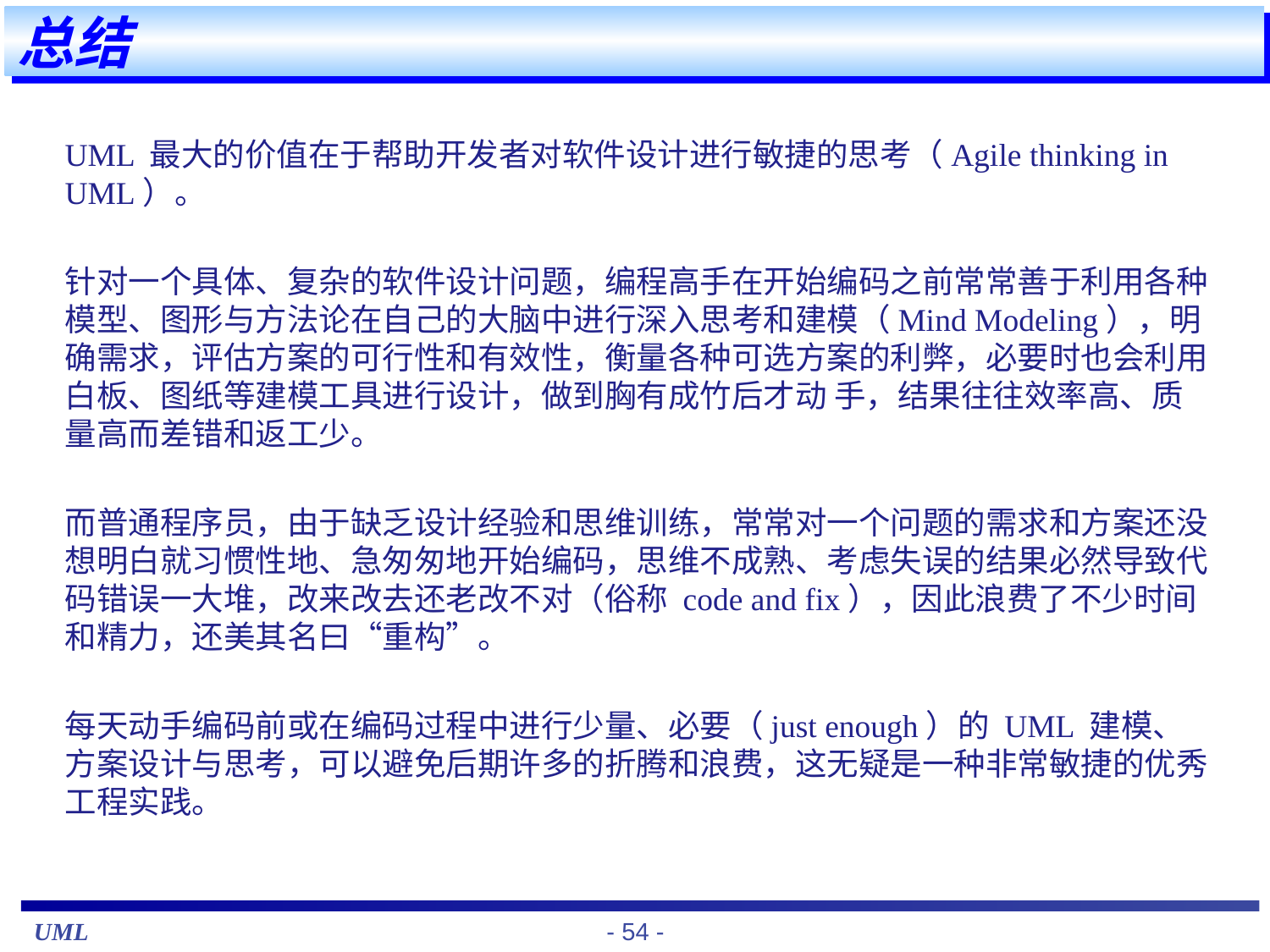

# 总结
UML 最大的价值在于帮助开发者对软件设计进行敏捷的思考（Agile thinking in UML）。

	针对一个具体、复杂的软件设计问题，编程高手在开始编码之前常常善于利用各种模型、图形与方法论在自己的大脑中进行深入思考和建模（Mind Modeling），明确需求，评估方案的可行性和有效性，衡量各种可选方案的利弊，必要时也会利用白板、图纸等建模工具进行设计，做到胸有成竹后才动 手，结果往往效率高、质量高而差错和返工少。

	而普通程序员，由于缺乏设计经验和思维训练，常常对一个问题的需求和方案还没想明白就习惯性地、急匆匆地开始编码，思维不成熟、考虑失误的结果必然导致代码错误一大堆，改来改去还老改不对（俗称 code and fix），因此浪费了不少时间和精力，还美其名曰“重构”。

	每天动手编码前或在编码过程中进行少量、必要（just enough）的 UML 建模、方案设计与思考，可以避免后期许多的折腾和浪费，这无疑是一种非常敏捷的优秀工程实践。